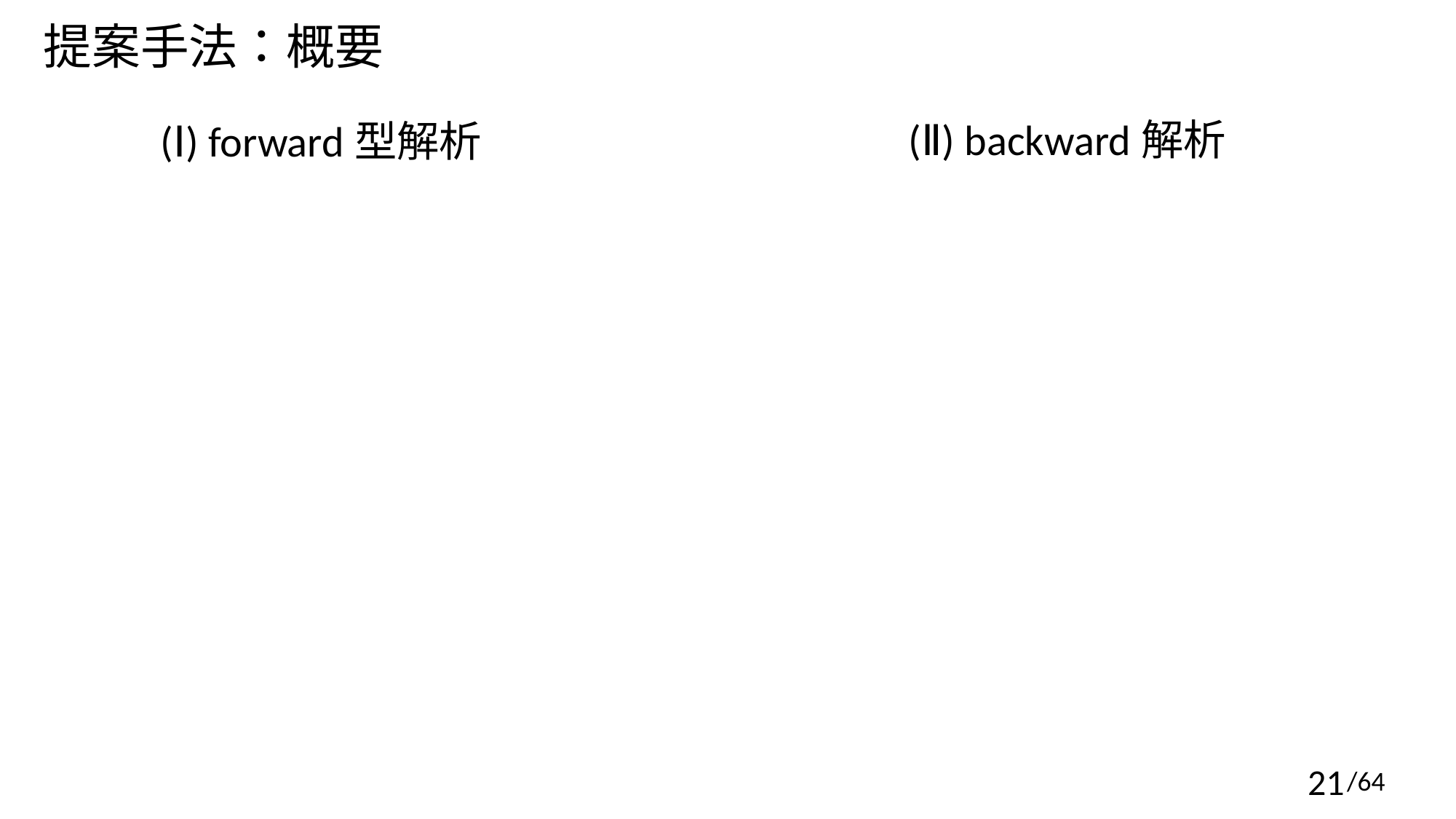

提案手法：概要
(Ⅱ) backward解析
(Ⅰ) forward型解析
/64
21